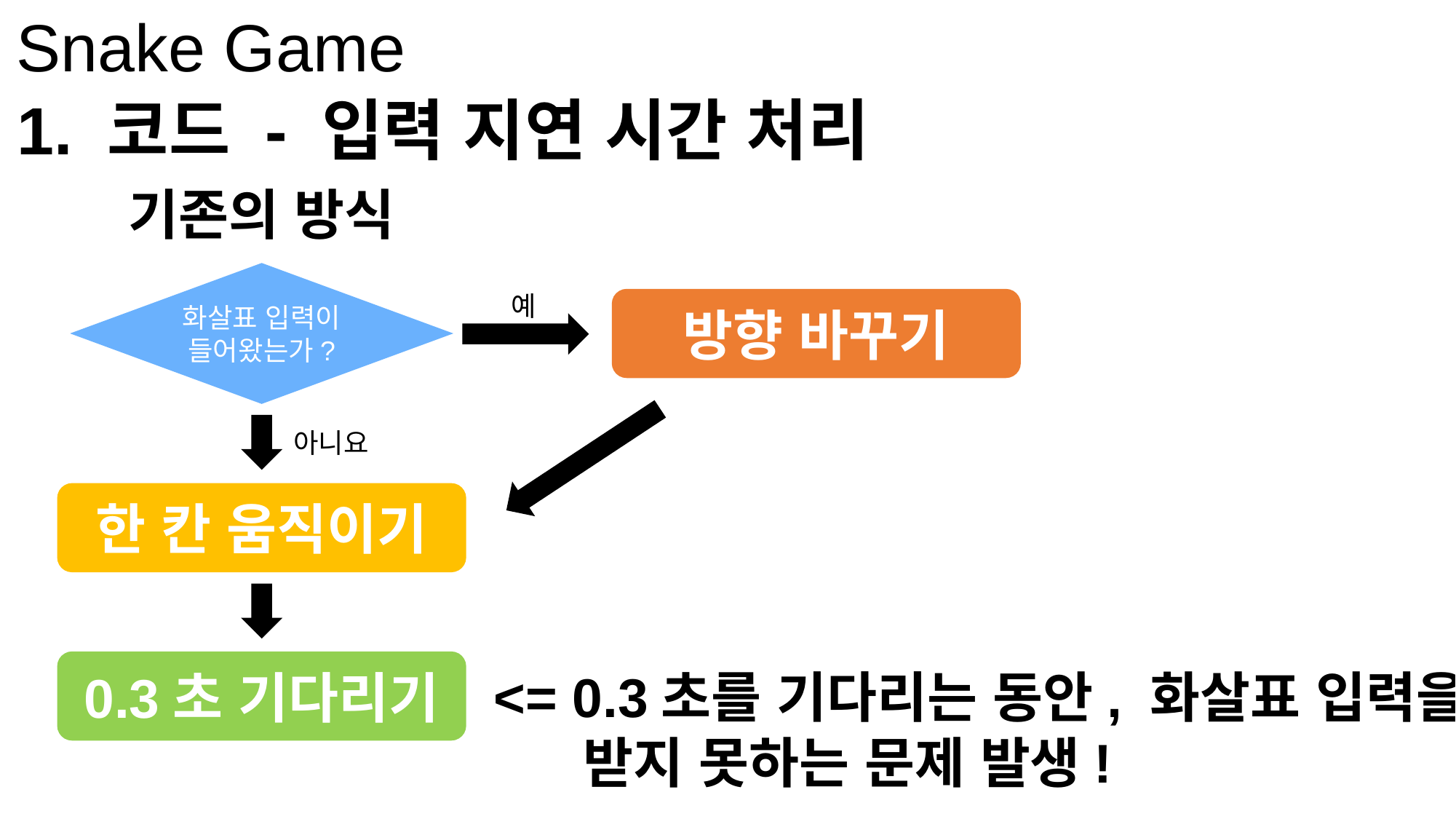

Snake Game
1. 코드 - 입력 지연 시간 처리
기존의 방식
화살표 입력이 들어왔는가?
예
방향 바꾸기

아니요

한 칸 움직이기

0.3초 기다리기
<= 0.3초를 기다리는 동안, 화살표 입력을
     받지 못하는 문제 발생!